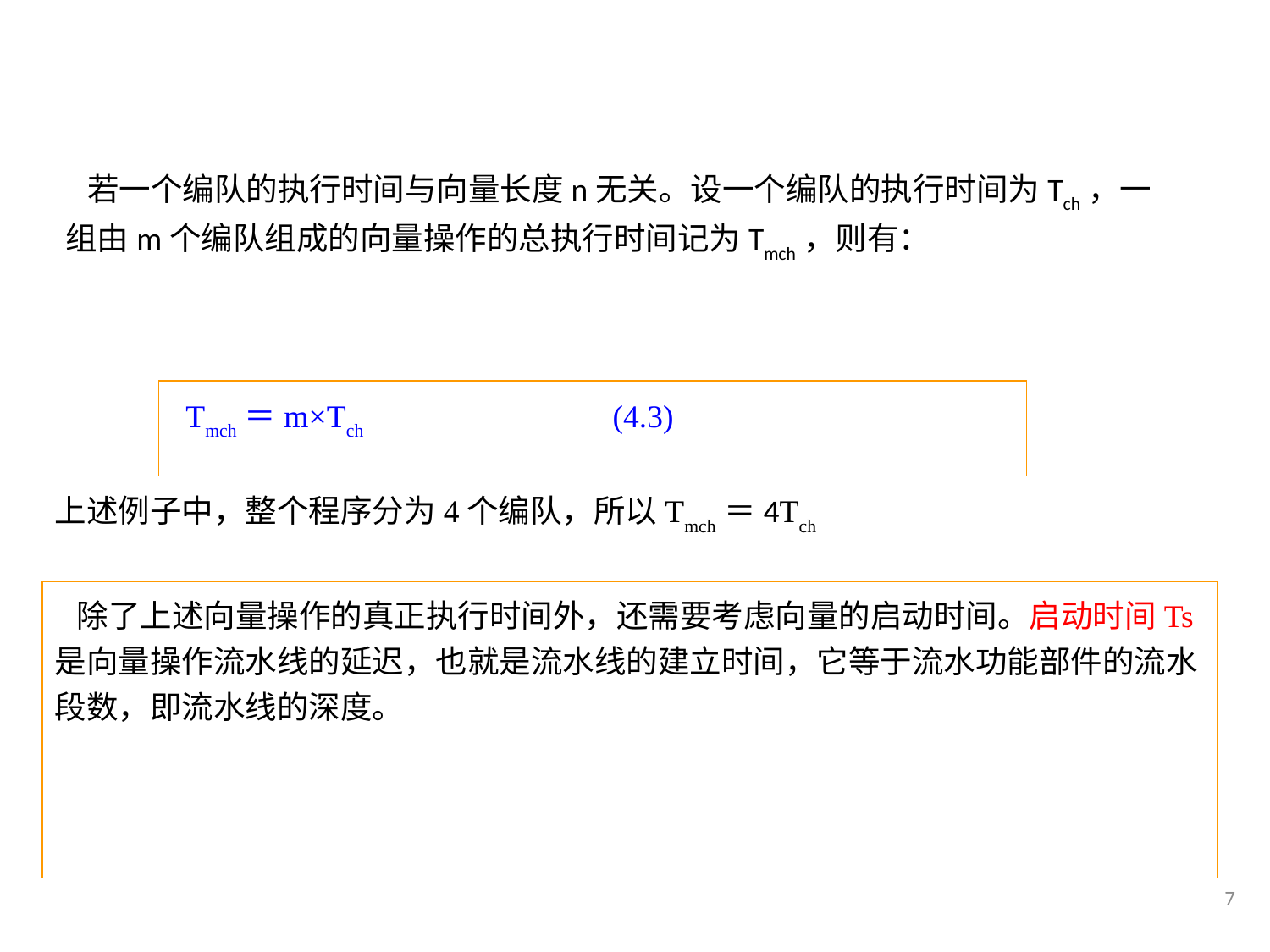

若一个编队的执行时间与向量长度n无关。设一个编队的执行时间为Tch，一组由m个编队组成的向量操作的总执行时间记为Tmch，则有：
  Tmch＝m×Tch                               (4.3)
上述例子中，整个程序分为4个编队，所以Tmch＝4Tch
  除了上述向量操作的真正执行时间外，还需要考虑向量的启动时间。启动时间Ts是向量操作流水线的延迟，也就是流水线的建立时间，它等于流水功能部件的流水段数，即流水线的深度。
7